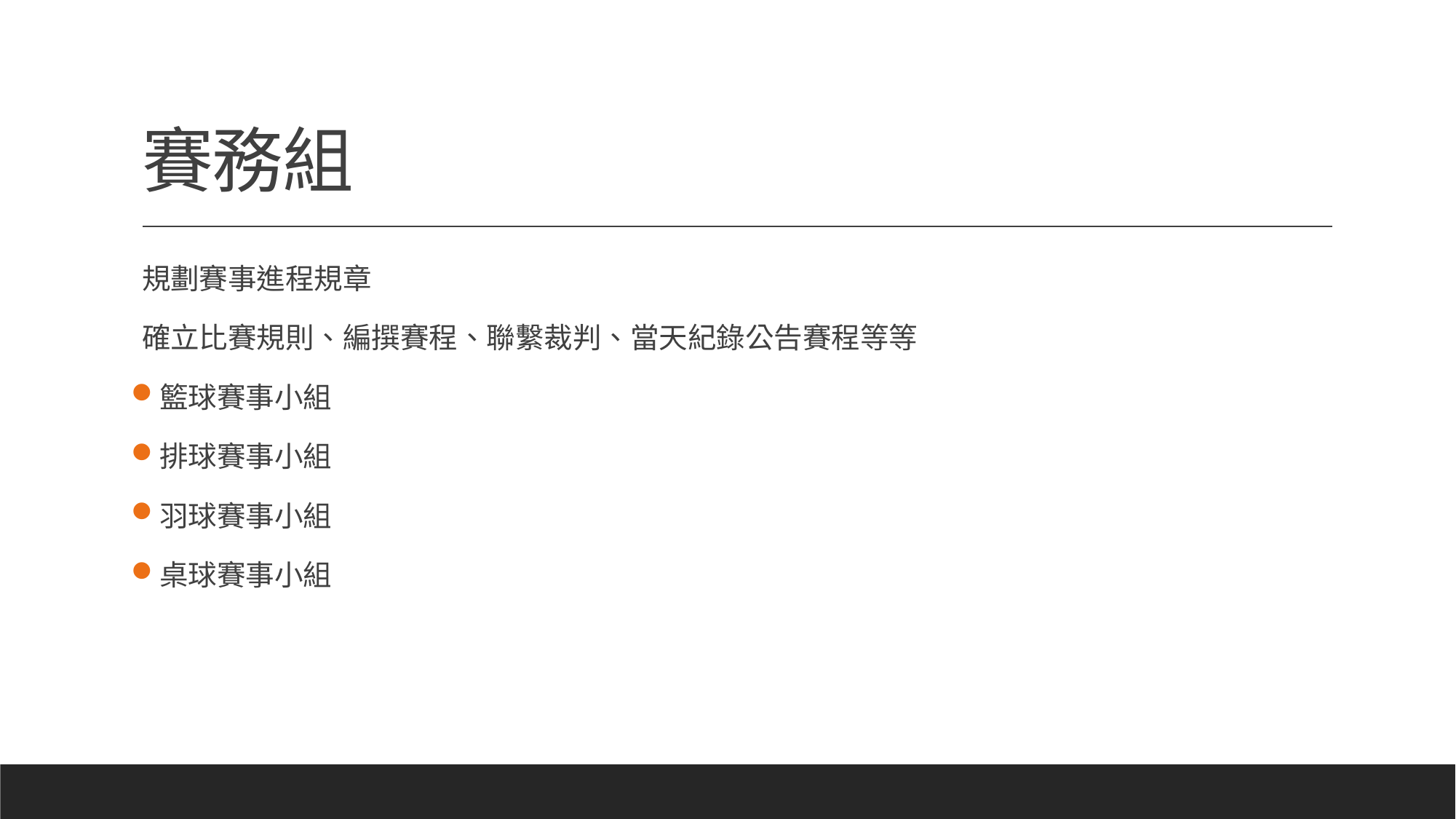

# 賽務組
規劃賽事進程規章
確立比賽規則、編撰賽程、聯繫裁判、當天紀錄公告賽程等等
籃球賽事小組
排球賽事小組
羽球賽事小組
桌球賽事小組